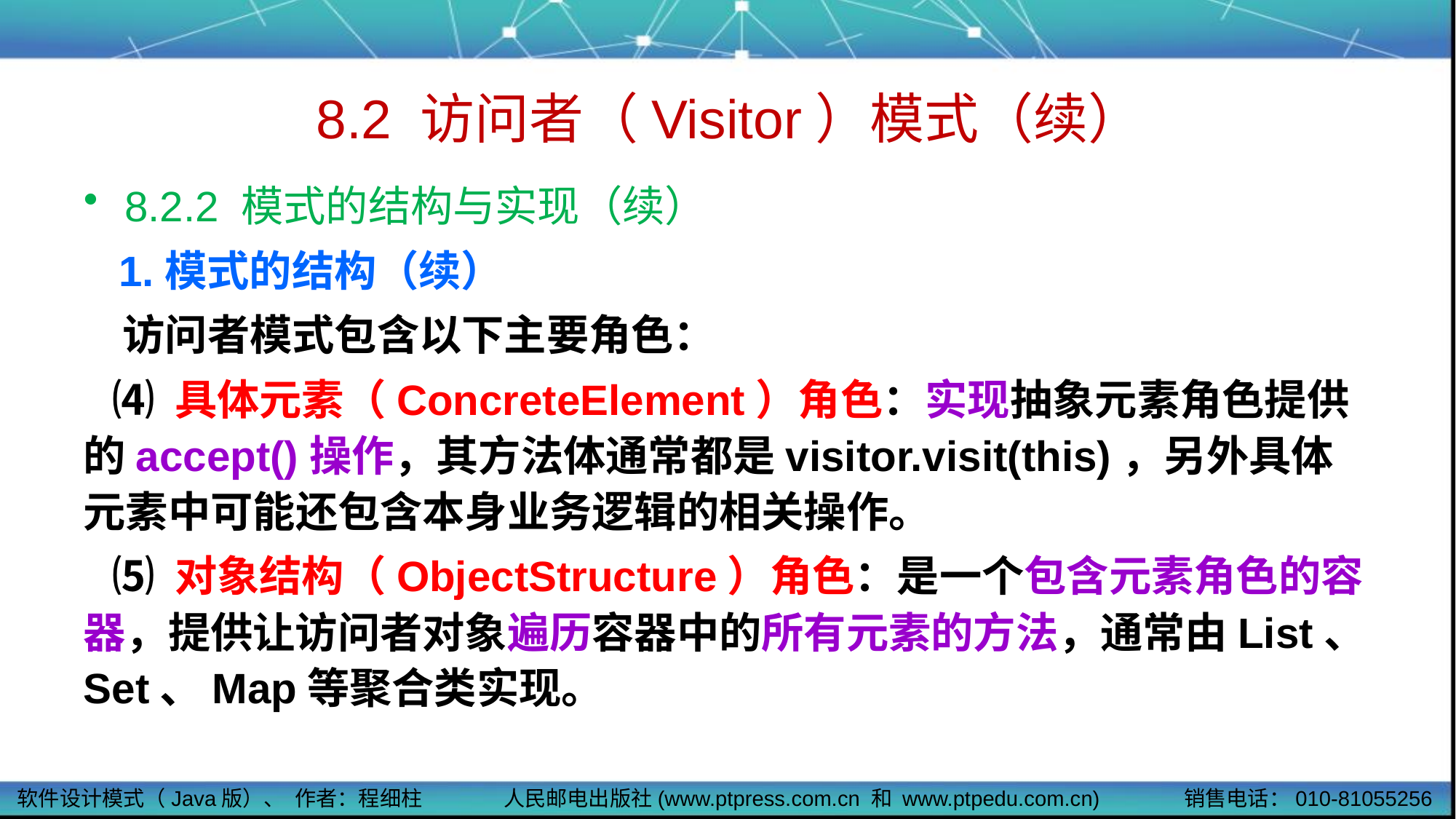

# 8.2 访问者（Visitor）模式（续）
8.2.2 模式的结构与实现（续）
   1.模式的结构（续）
   访问者模式包含以下主要角色：
   ⑷ 具体元素（ConcreteElement）角色：实现抽象元素角色提供的accept()操作，其方法体通常都是visitor.visit(this)，另外具体元素中可能还包含本身业务逻辑的相关操作。
   ⑸ 对象结构（ObjectStructure）角色：是一个包含元素角色的容器，提供让访问者对象遍历容器中的所有元素的方法，通常由List、Set、Map等聚合类实现。
软件设计模式（Java版）、  作者：程细柱
人民邮电出版社(www.ptpress.com.cn 和 www.ptpedu.com.cn)
销售电话：010-81055256